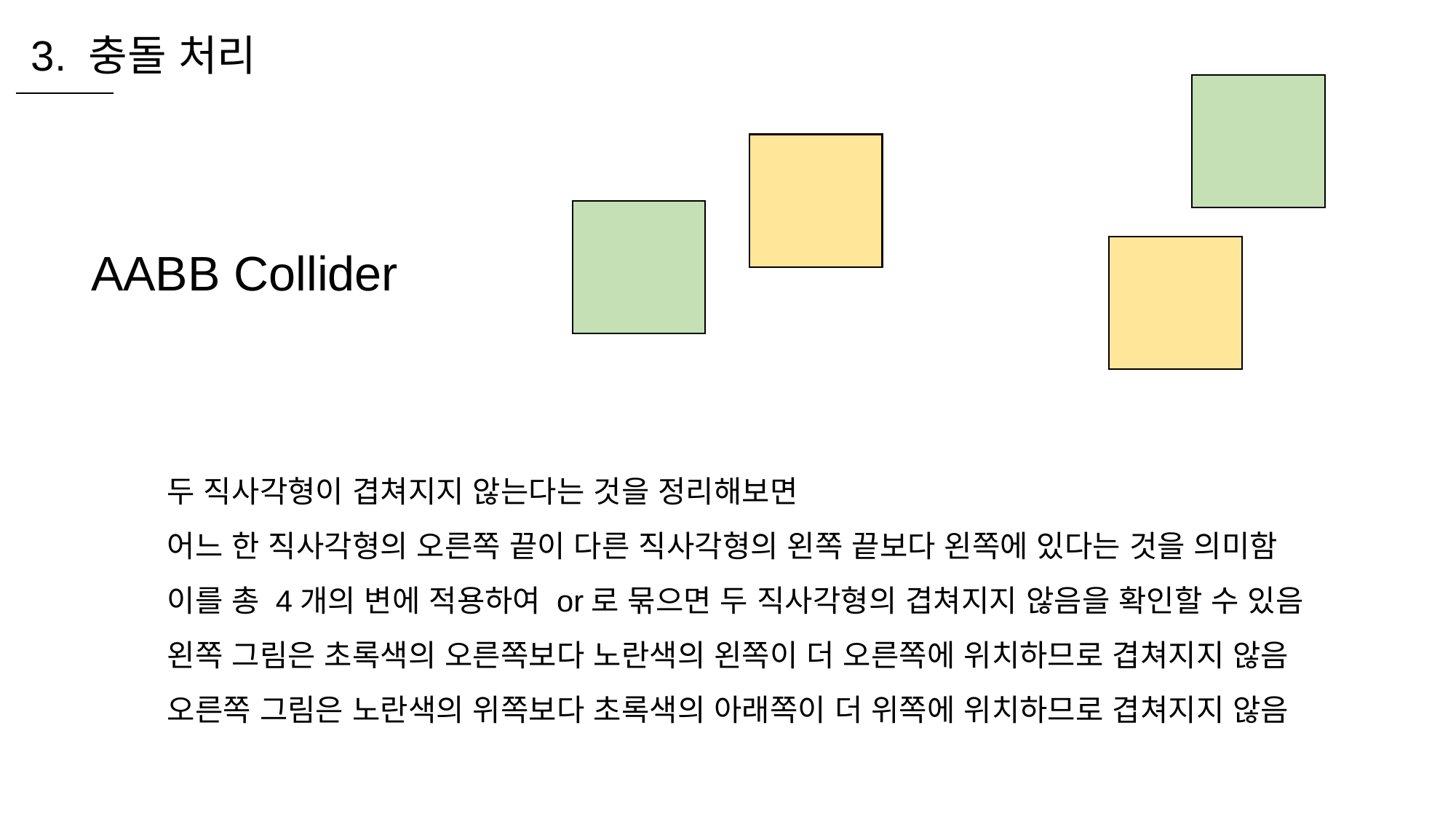

3. 충돌 처리

AABB Collider

두 직사각형이 겹쳐지지 않는다는 것을 정리해보면
어느 한 직사각형의 오른쪽 끝이 다른 직사각형의 왼쪽 끝보다 왼쪽에 있다는 것을 의미함
이를 총 4개의 변에 적용하여 or로 묶으면 두 직사각형의 겹쳐지지 않음을 확인할 수 있음
왼쪽 그림은 초록색의 오른쪽보다 노란색의 왼쪽이 더 오른쪽에 위치하므로 겹쳐지지 않음
오른쪽 그림은 노란색의 위쪽보다 초록색의 아래쪽이 더 위쪽에 위치하므로 겹쳐지지 않음